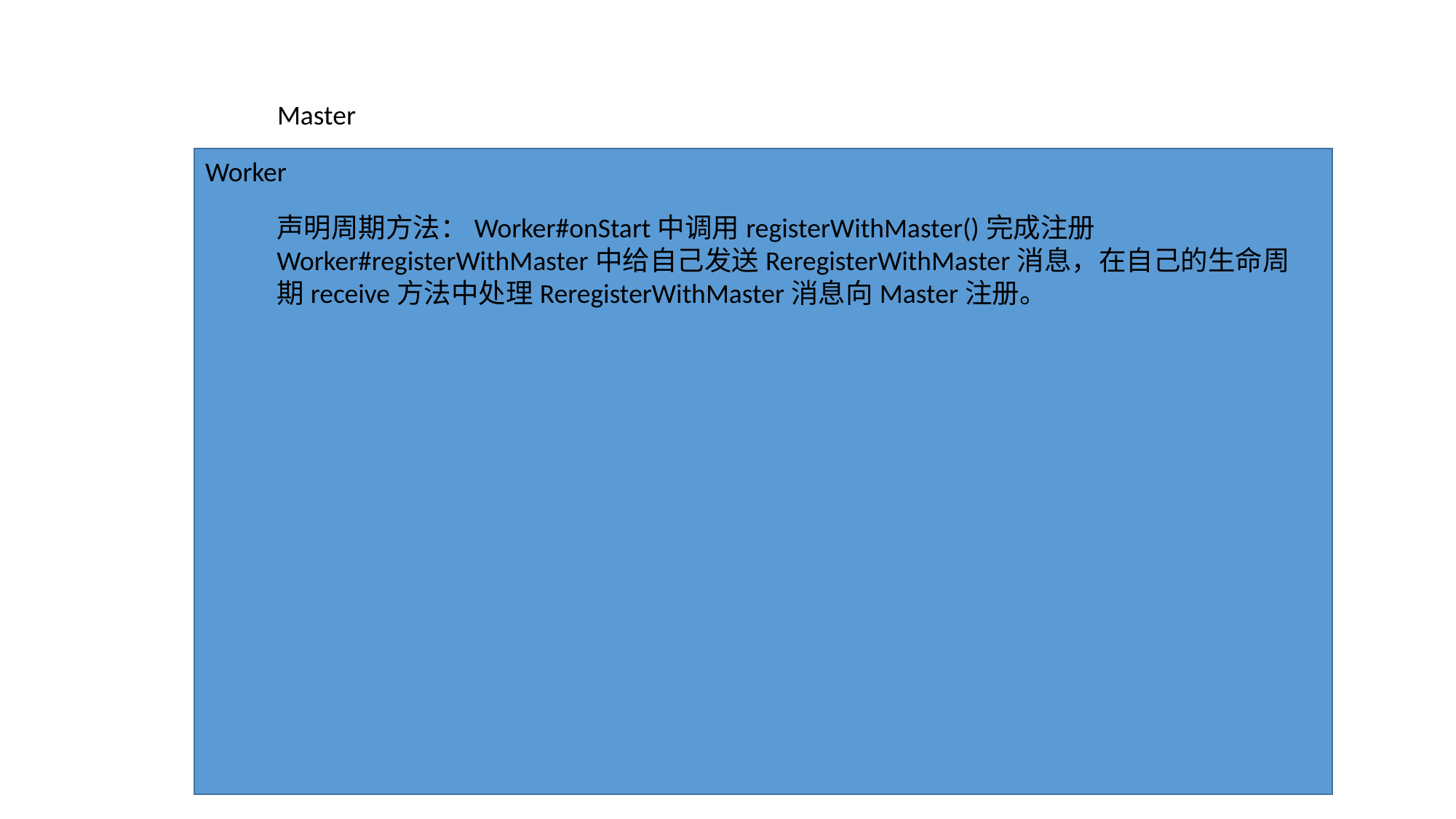

Master
Worker

声明周期方法：Worker#onStart中调用registerWithMaster()完成注册 Worker#registerWithMaster中给自己发送ReregisterWithMaster消息，在自己的生命周期receive方法中处理ReregisterWithMaster消息向Master注册。